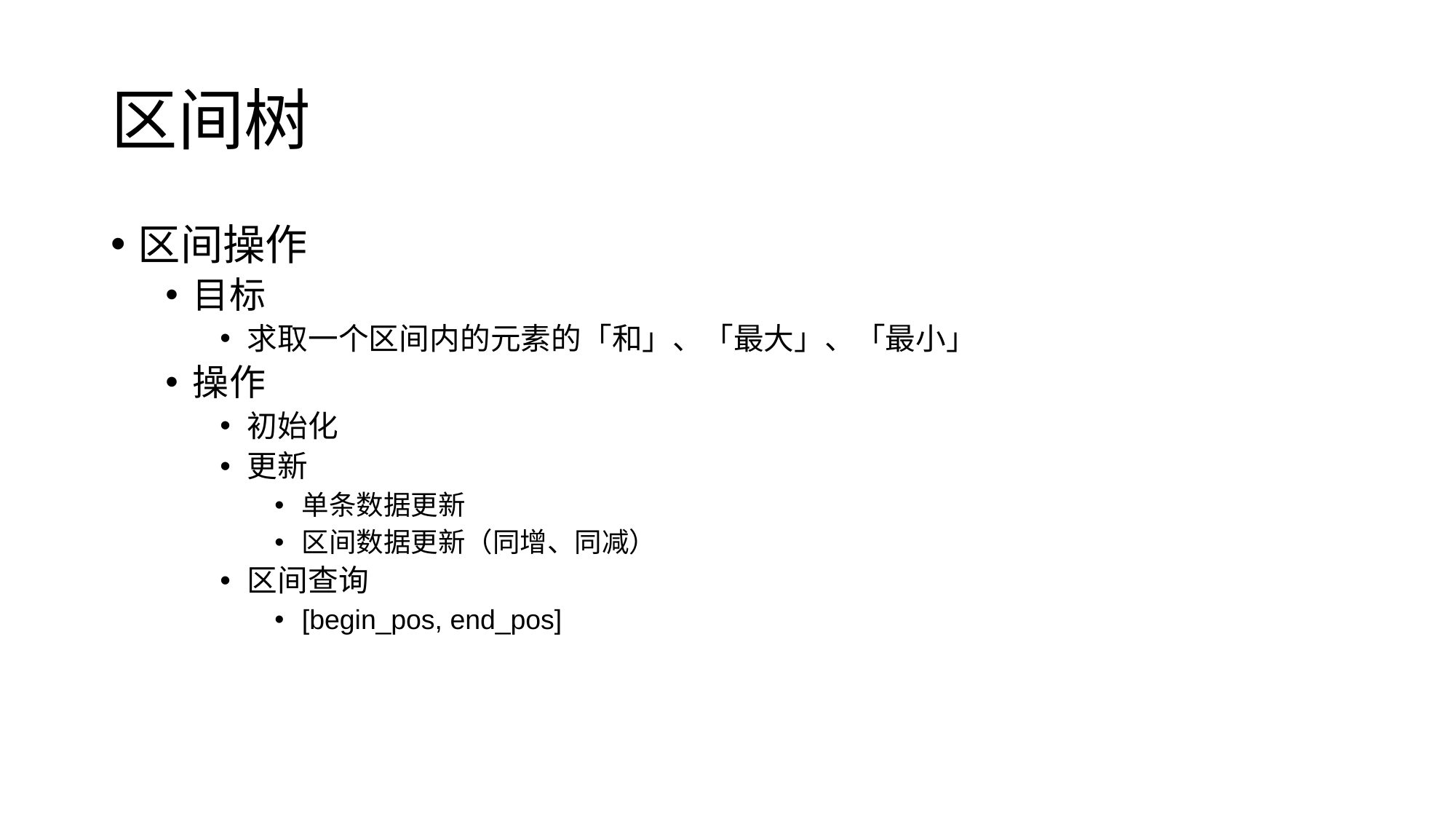

# 区间树
区间操作
目标
求取一个区间内的元素的「和」、「最大」、「最小」
操作
初始化
更新
单条数据更新
区间数据更新（同增、同减）
区间查询
[begin_pos, end_pos]